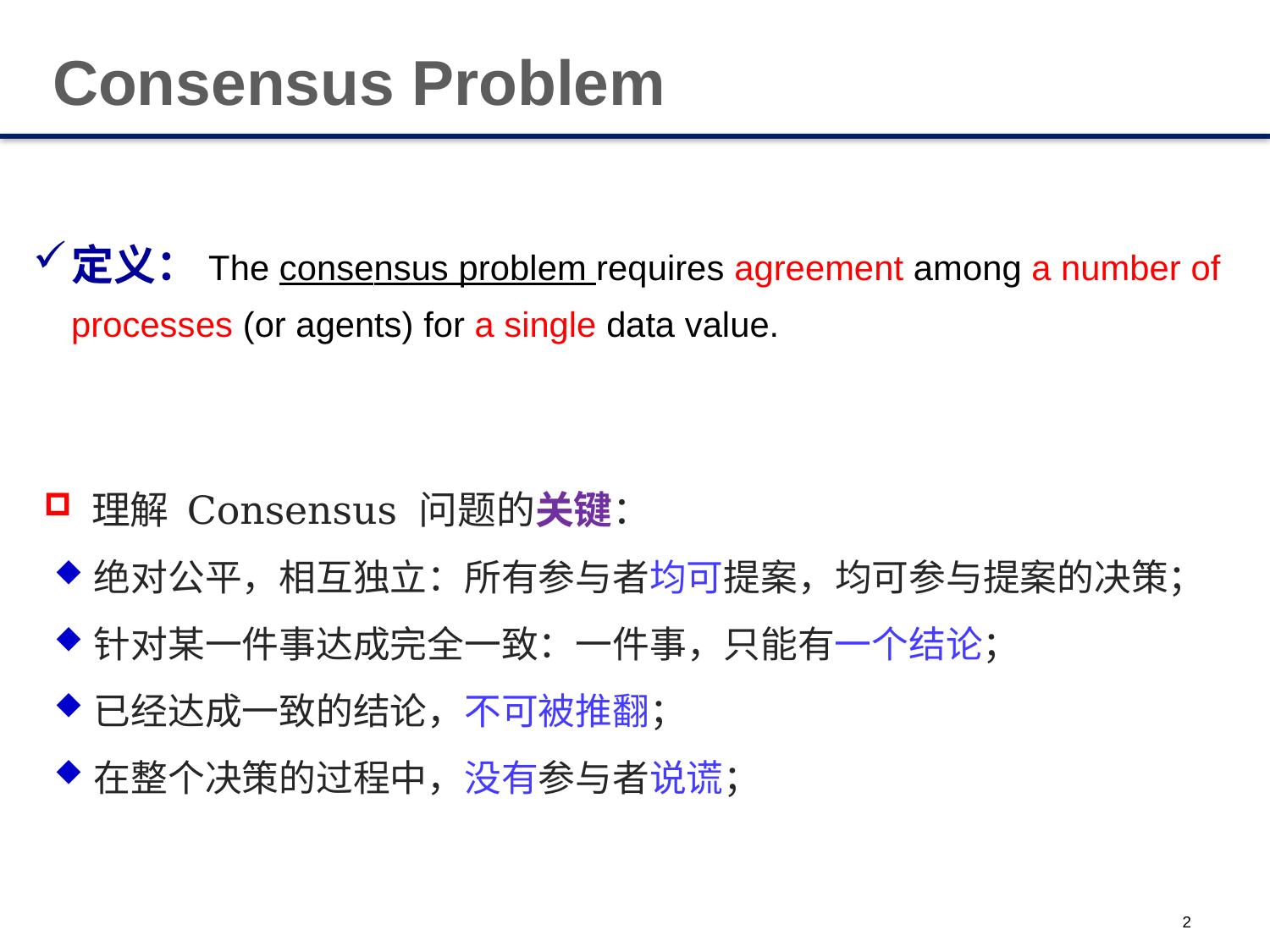

Consensus Problem
定义：The consensus problem requires agreement among a number of processes (or agents) for a single data value.
理解 Consensus 问题的关键：
绝对公平，相互独立：所有参与者均可提案，均可参与提案的决策；
针对某一件事达成完全一致：一件事，只能有一个结论；
已经达成一致的结论，不可被推翻；
在整个决策的过程中，没有参与者说谎；